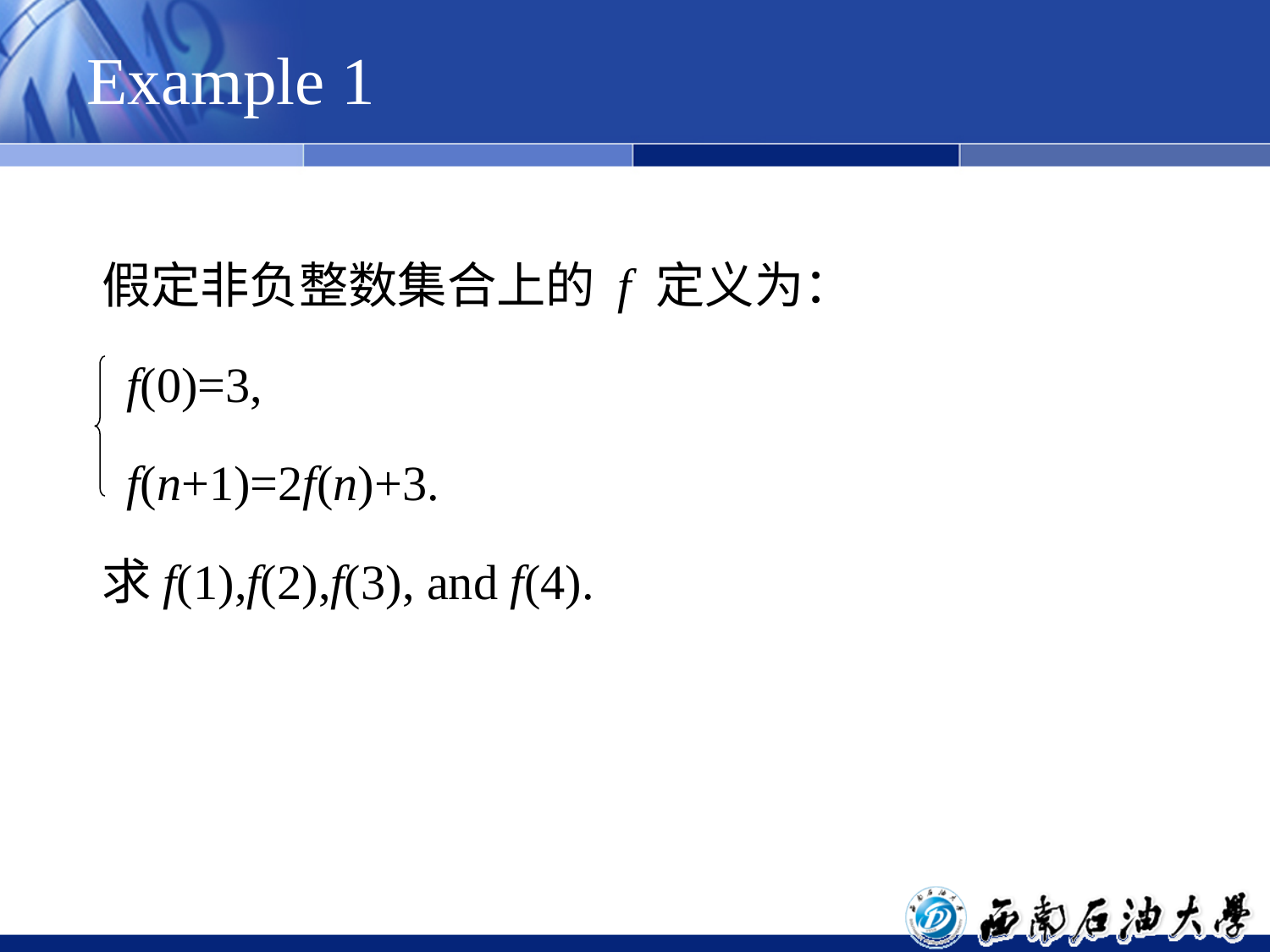

# Example 1
假定非负整数集合上的 f 定义为：
  f(0)=3,
  f(n+1)=2f(n)+3.
求f(1),f(2),f(3), and f(4).